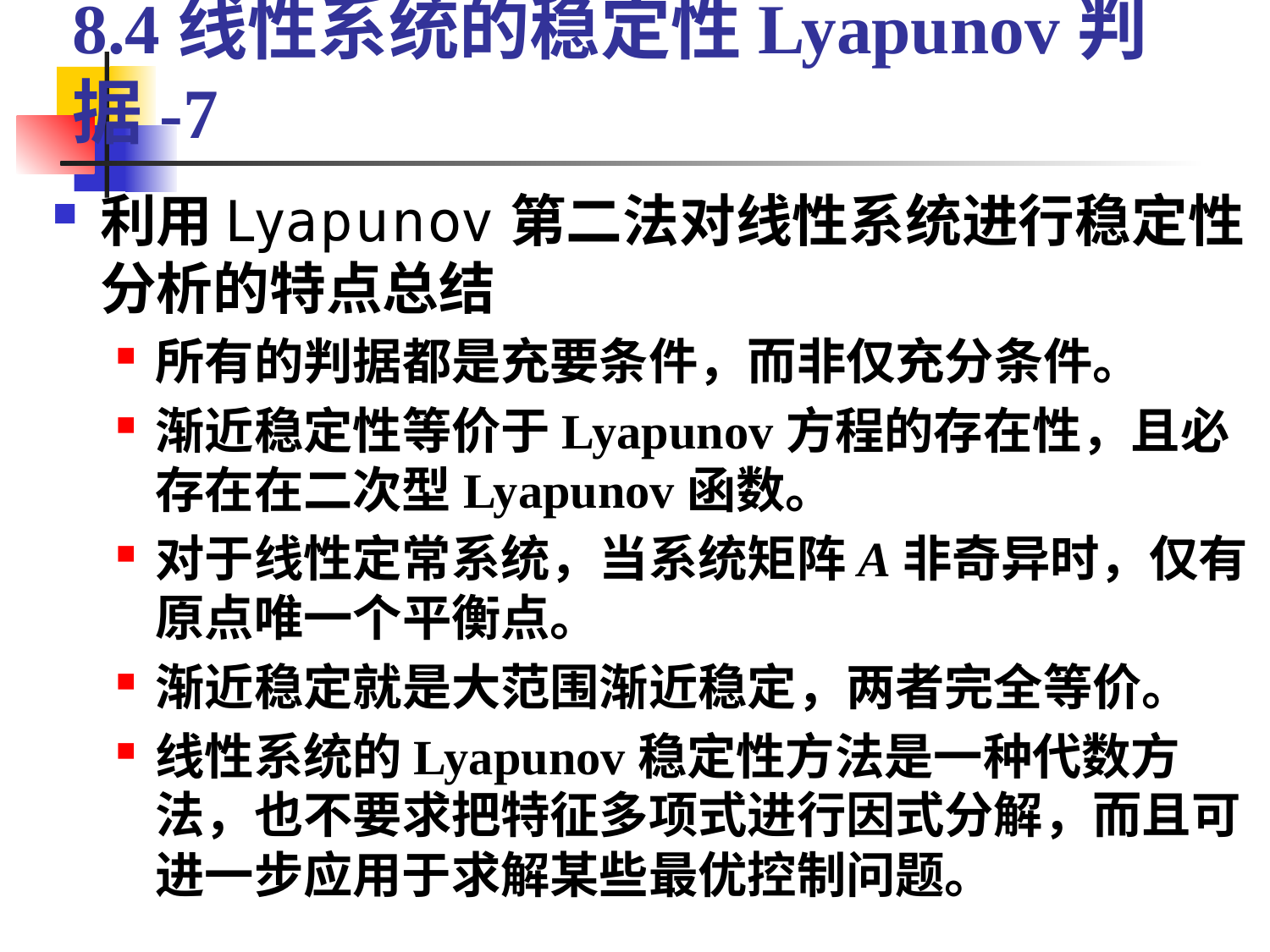

# 8.4线性系统的稳定性Lyapunov判据-7
利用Lyapunov第二法对线性系统进行稳定性分析的特点总结
所有的判据都是充要条件，而非仅充分条件。
渐近稳定性等价于Lyapunov方程的存在性，且必存在在二次型Lyapunov函数。
对于线性定常系统，当系统矩阵A非奇异时，仅有原点唯一个平衡点。
渐近稳定就是大范围渐近稳定，两者完全等价。
线性系统的Lyapunov稳定性方法是一种代数方法，也不要求把特征多项式进行因式分解，而且可进一步应用于求解某些最优控制问题。